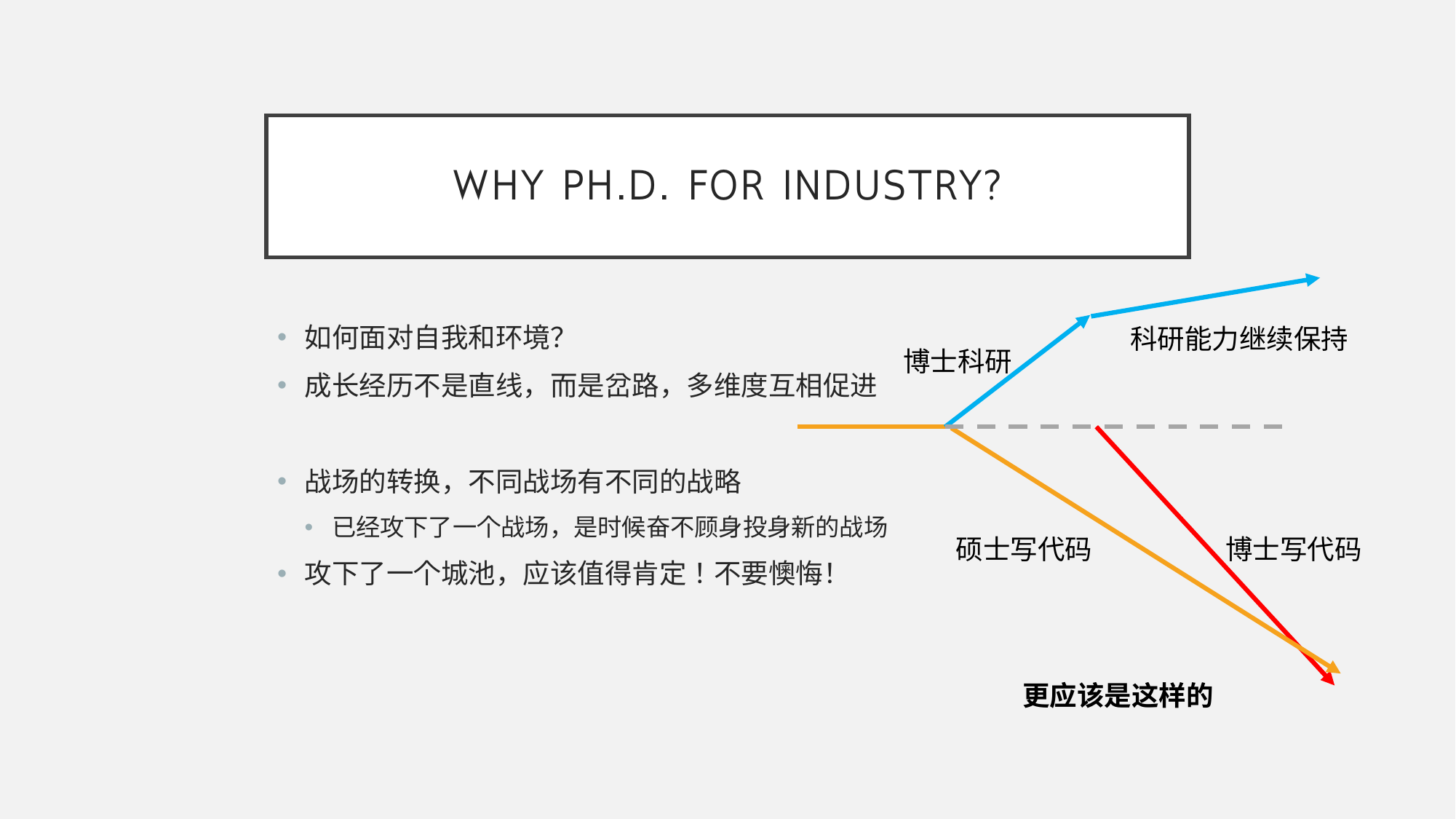

# Why Ph.d. for Industry?
如何面对自我和环境？
成长经历不是直线，而是岔路，多维度互相促进

战场的转换，不同战场有不同的战略
已经攻下了一个战场，是时候奋不顾身投身新的战场
攻下了一个城池，应该值得肯定！不要懊悔！

科研能力继续保持
博士科研
硕士写代码
博士写代码
更应该是这样的